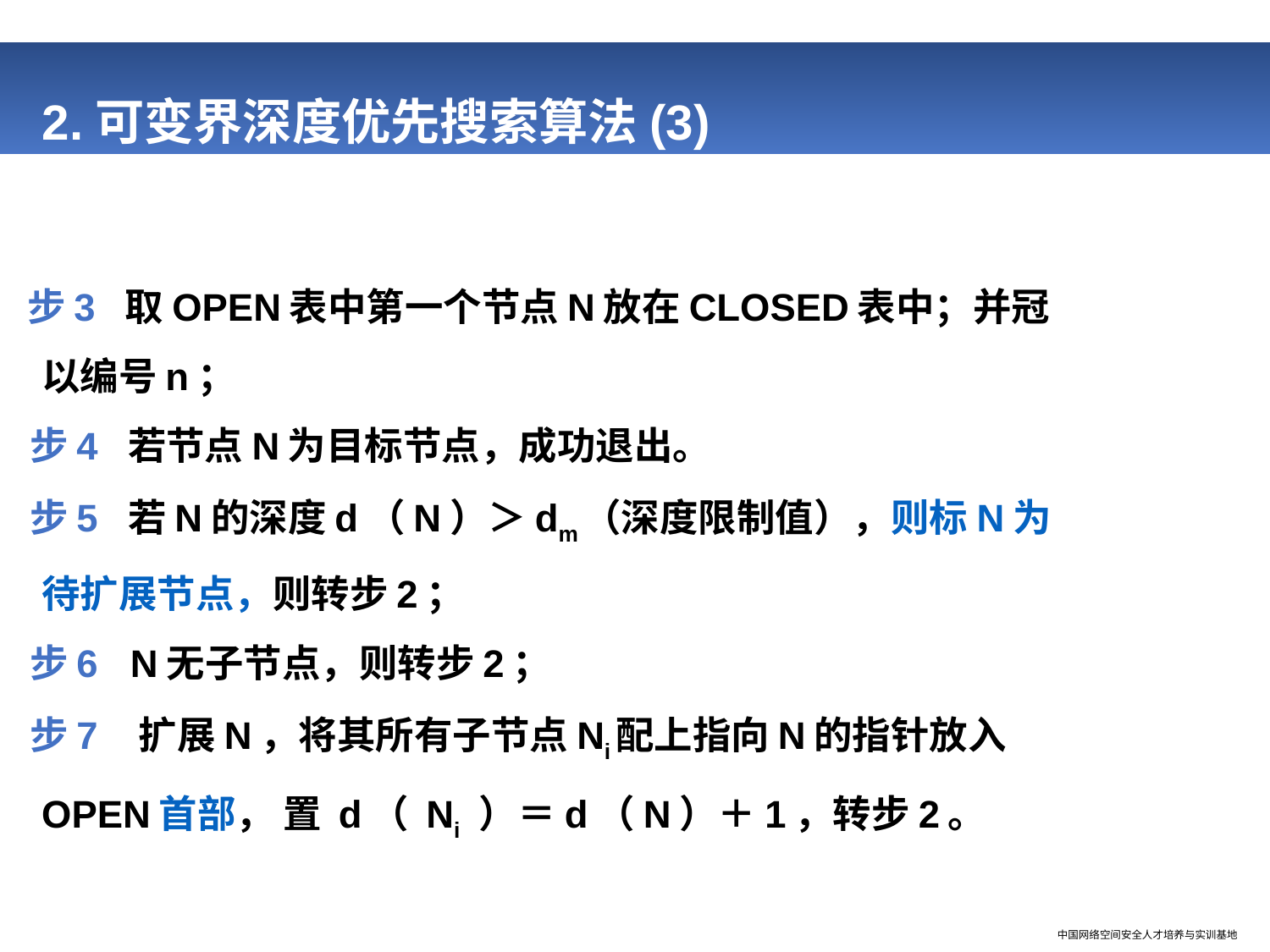

# 2.可变界深度优先搜索算法(3)
 步3  取OPEN表中第一个节点N放在CLOSED表中；并冠以编号n；
 步4  若节点N为目标节点，成功退出。
 步5  若N的深度d（N）＞dm（深度限制值），则标N为待扩展节点，则转步2；
 步6   N无子节点，则转步2；
 步7   扩展N，将其所有子节点Ni配上指向N的指针放入OPEN首部， 置 d（ Ni ）＝d（N）＋1，转步2。